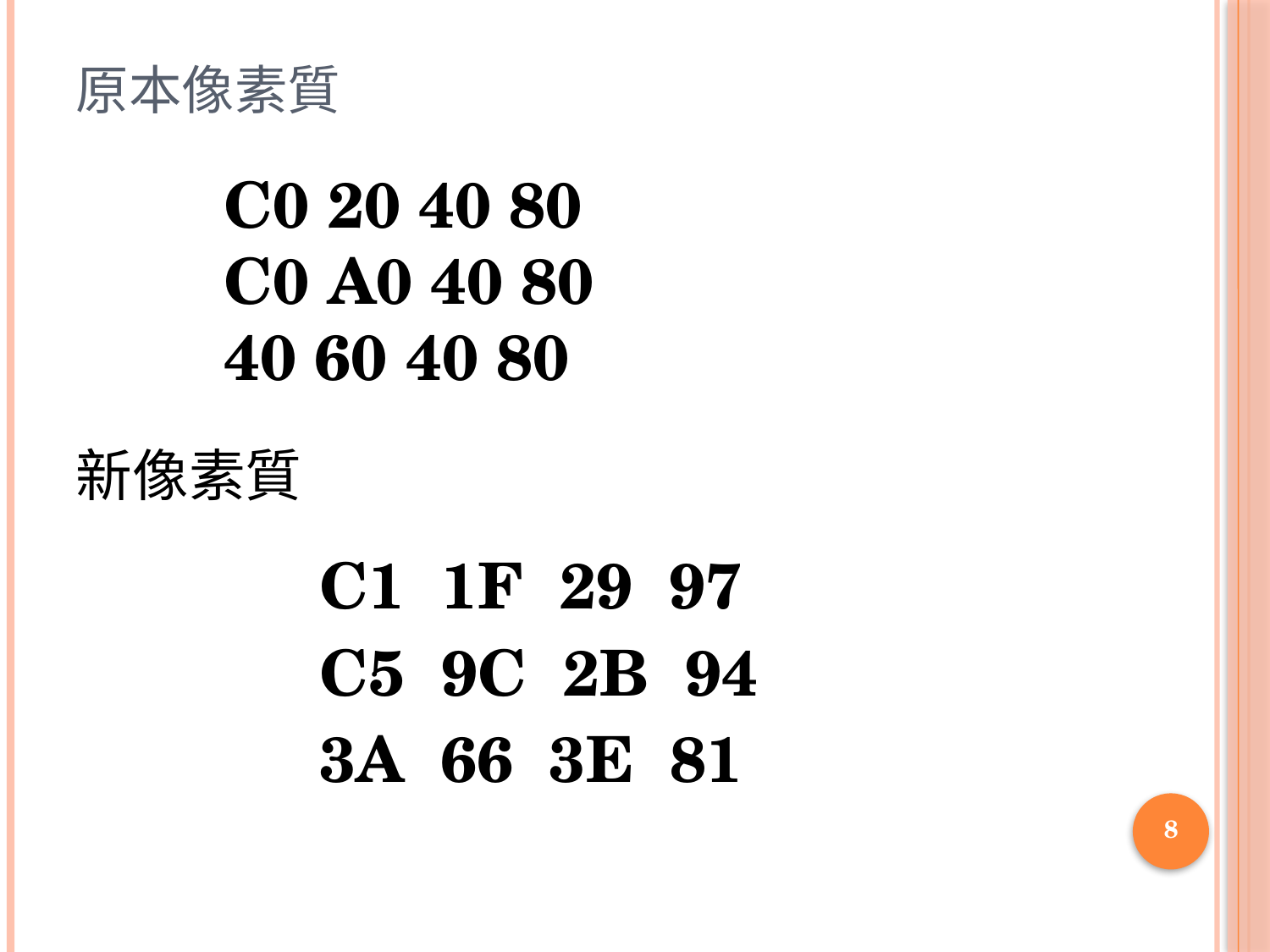

# 原本像素質
C0 20 40 80
C0 A0 40 80
40 60 40 80
新像素質
C1  1F  29  97
C5  9C  2B  94
3A  66  3E  81
8